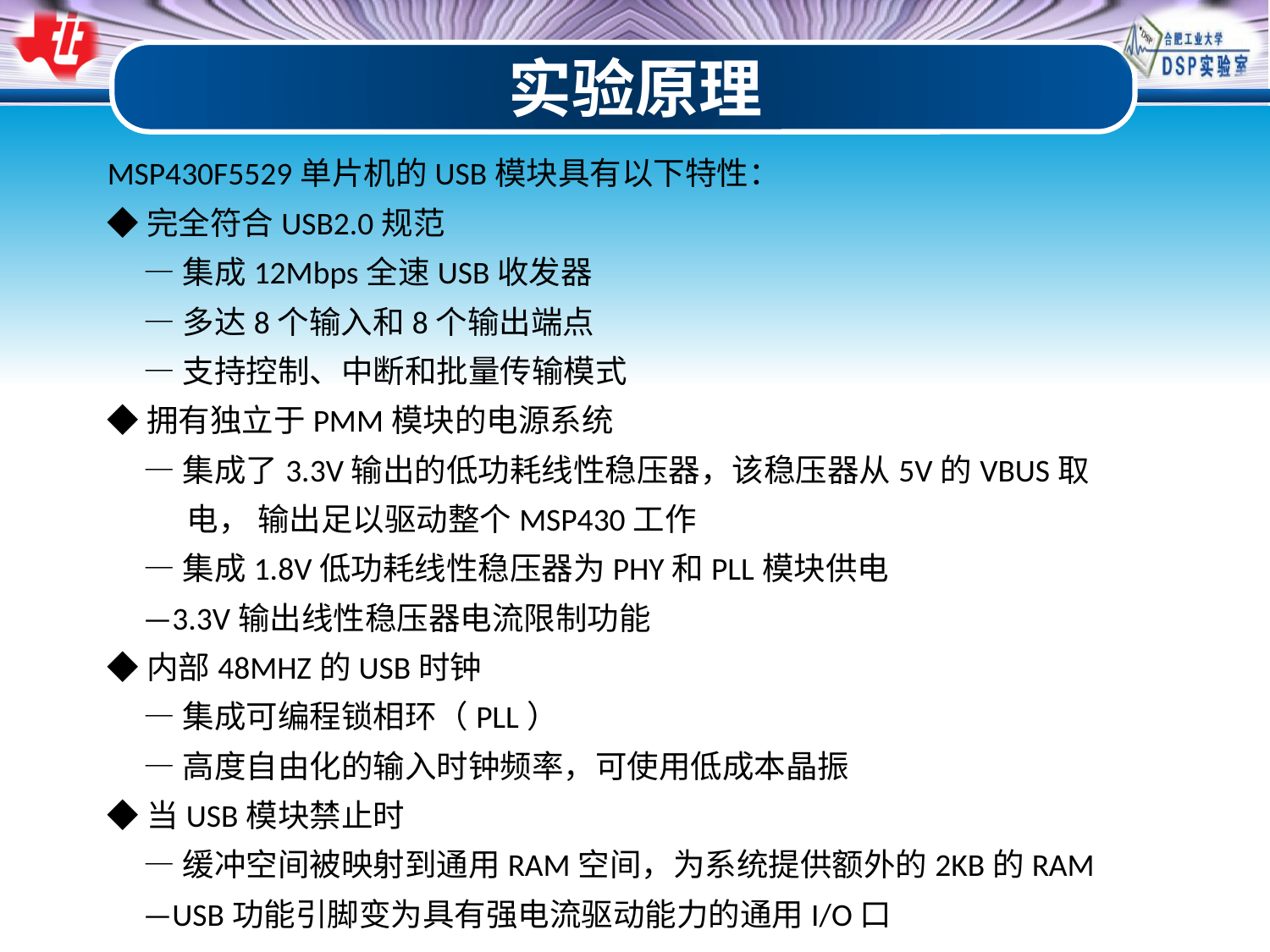

实验原理
MSP430F5529单片机的USB模块具有以下特性：
◆完全符合USB2.0规范
     —集成12Mbps全速USB收发器
     —多达8个输入和8个输出端点
     —支持控制、中断和批量传输模式
◆拥有独立于PMM模块的电源系统
     —集成了3.3V输出的低功耗线性稳压器，该稳压器从5V的VBUS取
          电， 输出足以驱动整个MSP430工作
     —集成1.8V低功耗线性稳压器为PHY和PLL模块供电
     —3.3V输出线性稳压器电流限制功能
◆内部48MHZ的USB时钟
     —集成可编程锁相环（PLL）
     —高度自由化的输入时钟频率，可使用低成本晶振
◆当USB模块禁止时
     —缓冲空间被映射到通用RAM空间，为系统提供额外的2KB的RAM
     —USB功能引脚变为具有强电流驱动能力的通用I/O口